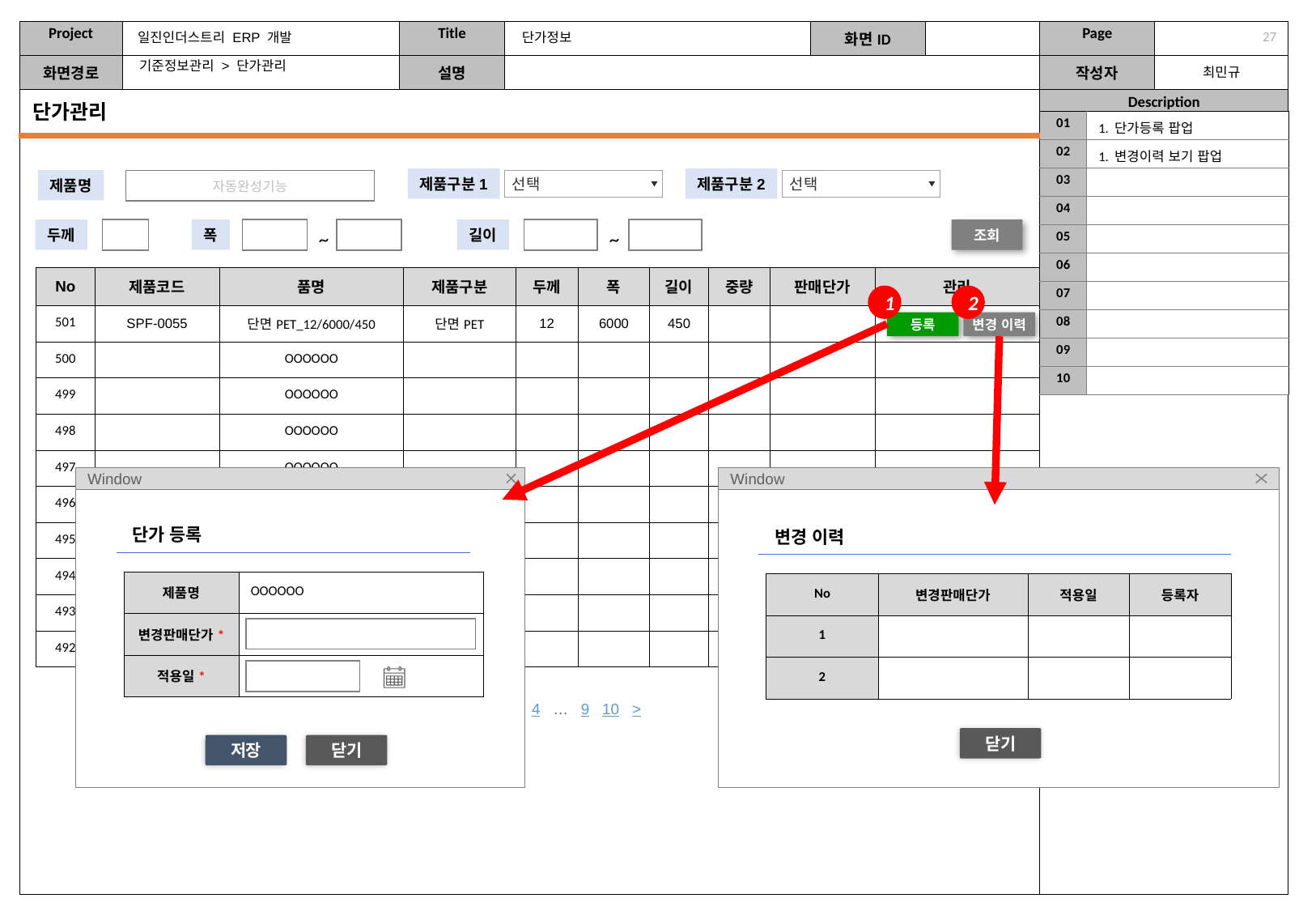

일진인더스트리 ERP 개발

단가정보
27
기준정보관리 > 단가관리
단가관리
| 01 | 1. 단가등록 팝업 |
| --- | --- |
| 02 | 1. 변경이력 보기 팝업 |
| 03 |  |
| 04 |  |
| 05 |  |
| 06 |  |
| 07 |  |
| 08 |  |
| 09 |  |
| 10 |  |
제품구분1
제품구분2
제품명
선택

선택

자동완성기능
두께

폭

길이

조회
~
~
| No | 제품코드 | 품명 | 제품구분 | 두께 | 폭 | 길이 | 중량 | 판매단가 | 관리 |
| --- | --- | --- | --- | --- | --- | --- | --- | --- | --- |
| 501 | SPF-0055 | 단면PET\_12/6000/450 | 단면PET | 12 | 6000 | 450 |  |  |  |
| 500 |  | OOOOOO |  |  |  |  |  |  |  |
| 499 |  | OOOOOO |  |  |  |  |  |  |  |
| 498 |  | OOOOOO |  |  |  |  |  |  |  |
| 497 |  | OOOOOO |  |  |  |  |  |  |  |
| 496 |  | OOOOOO |  |  |  |  |  |  |  |
| 495 |  | OOOOOO |  |  |  |  |  |  |  |
| 494 |  | OOOOOO |  |  |  |  |  |  |  |
| 493 |  | OOOOOO |  |  |  |  |  |  |  |
| 492 |  | OOOOOO |  |  |  |  |  |  |  |
1
2
등록
변경 이력
Window

Window

단가 등록
변경 이력
| 제품명 | OOOOOO |
| --- | --- |
| 변경판매단가\* |  |
| 적용일\* |  |
| No | 변경판매단가 | 적용일 | 등록자 |
| --- | --- | --- | --- |
| 1 |  |  |  |
| 2 |  |  |  |

<   1   2   3   4   …   9   10   >
닫기
저장
닫기